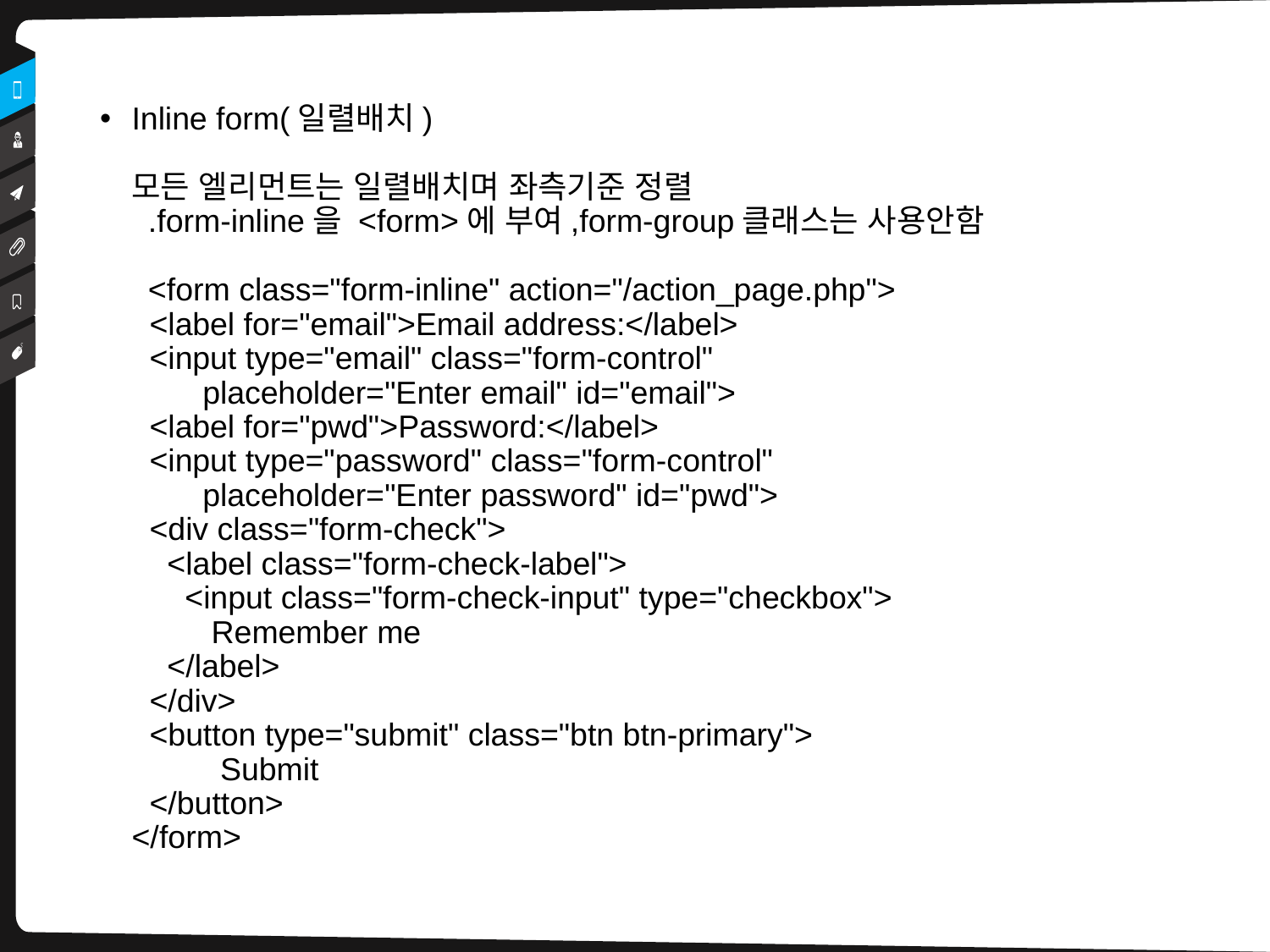

Inline form(일렬배치)
모든 엘리먼트는 일렬배치며 좌측기준 정렬
 .form-inline을 <form>에 부여,form-group클래스는 사용안함
 <form class="form-inline" action="/action_page.php">
  <label for="email">Email address:</label>
  <input type="email" class="form-control" 
        placeholder="Enter email" id="email">
  <label for="pwd">Password:</label>
  <input type="password" class="form-control" 
        placeholder="Enter password" id="pwd">
  <div class="form-check">
    <label class="form-check-label">
      <input class="form-check-input" type="checkbox">
         Remember me
    </label>
  </div>
  <button type="submit" class="btn btn-primary">
          Submit
  </button>
</form>